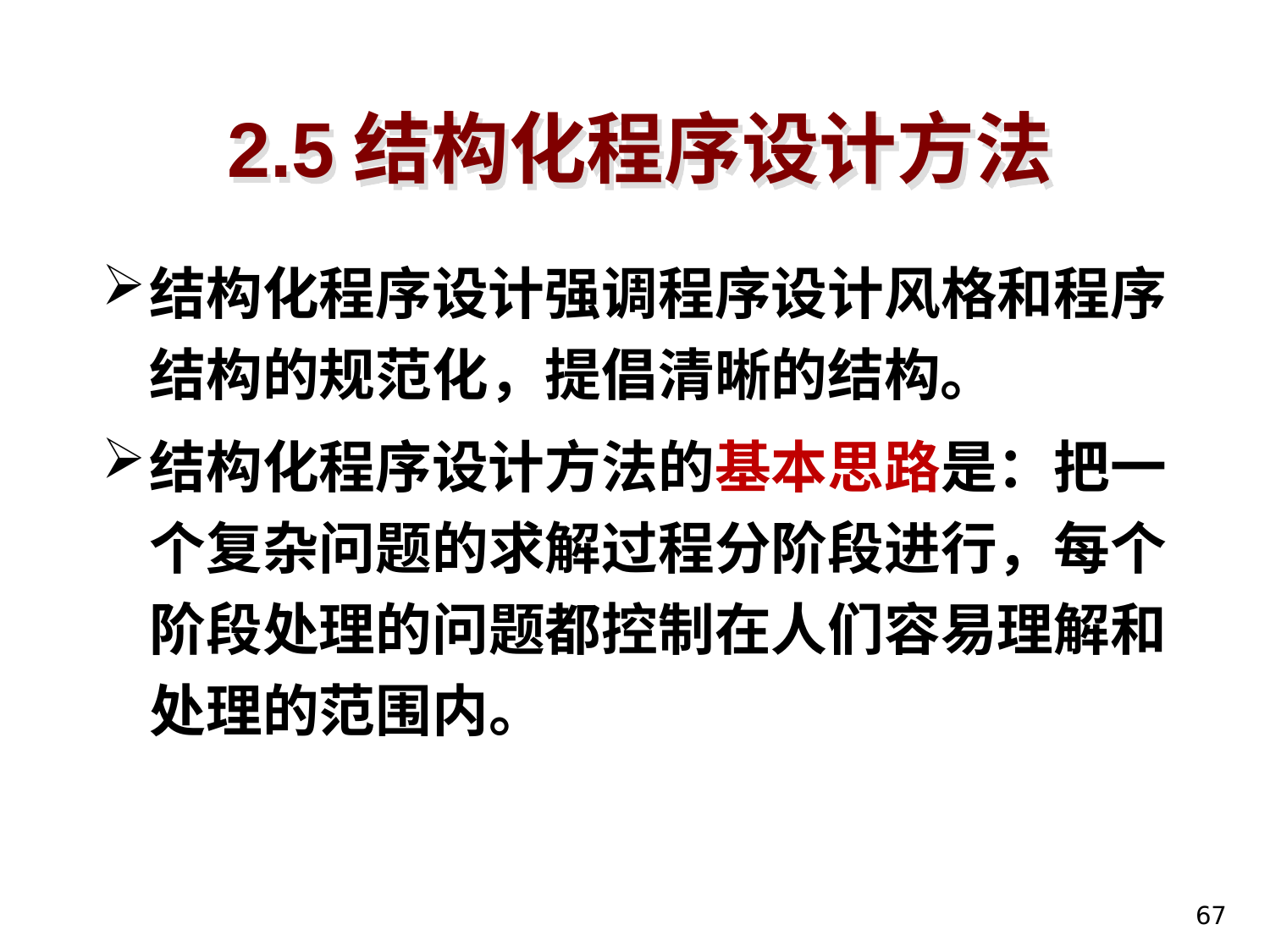

# 2.5结构化程序设计方法
结构化程序设计强调程序设计风格和程序结构的规范化，提倡清晰的结构。
结构化程序设计方法的基本思路是：把一个复杂问题的求解过程分阶段进行，每个阶段处理的问题都控制在人们容易理解和处理的范围内。
67